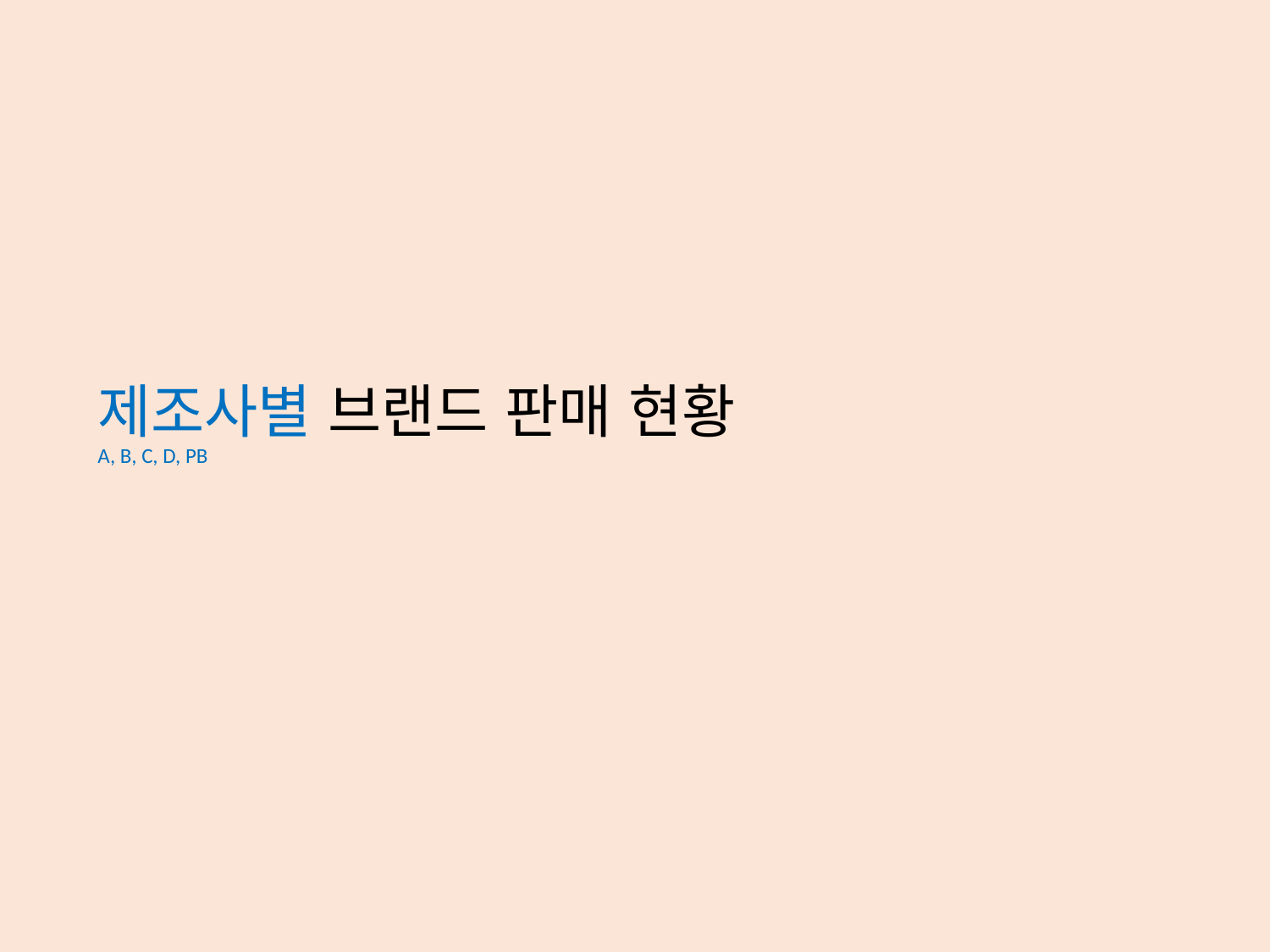

# 제조사별 브랜드 판매 현황 A, B, C, D, PB